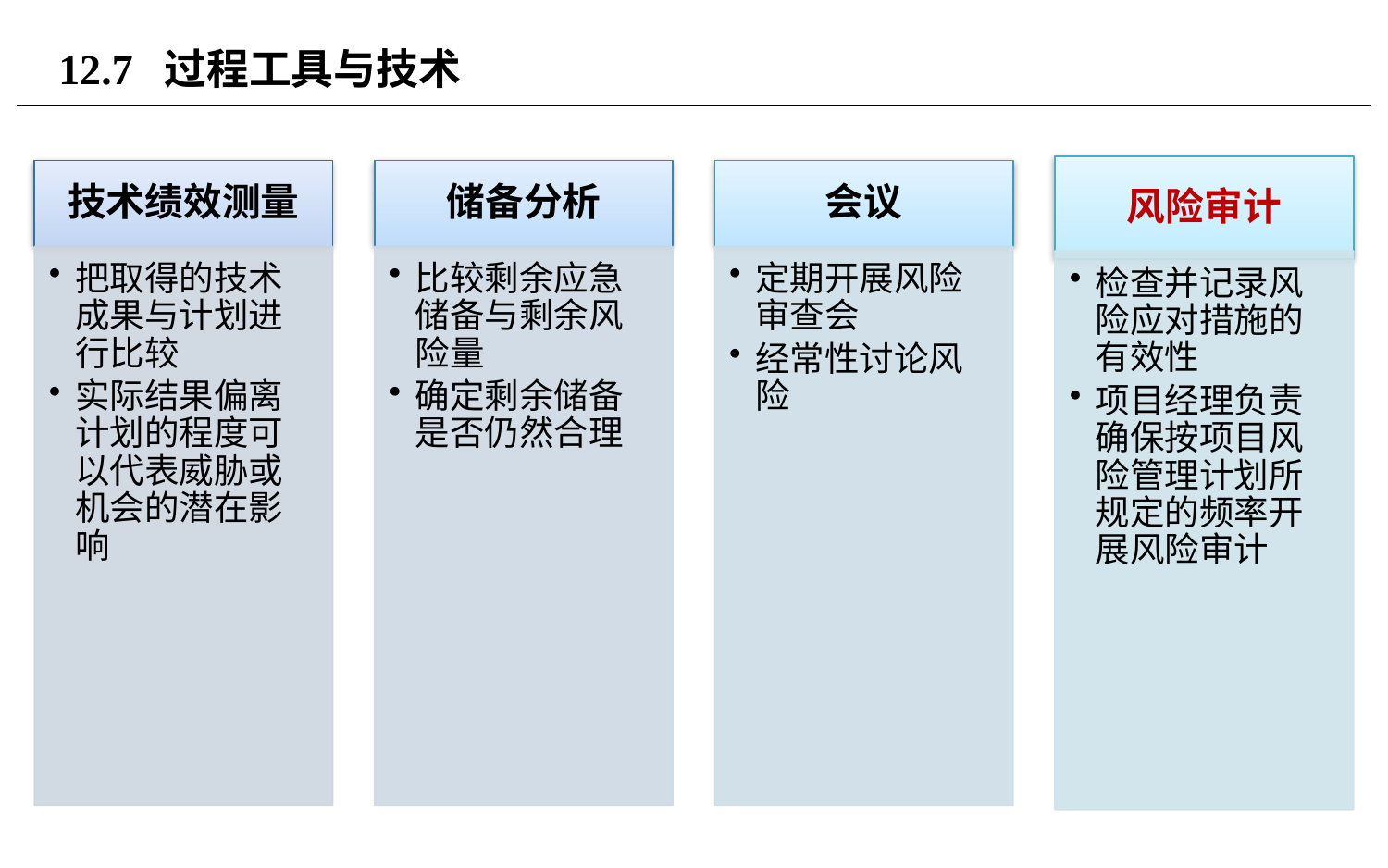

# 12.7  过程工具与技术
技术绩效测量
把取得的技术成果与计划进行比较
实际结果偏离计划的程度可以代表威胁或机会的潜在影响
储备分析
比较剩余应急储备与剩余风险量
确定剩余储备是否仍然合理
会议
定期开展风险审查会
经常性讨论风险
风险审计
检查并记录风险应对措施的有效性
项目经理负责确保按项目风险管理计划所规定的频率开展风险审计